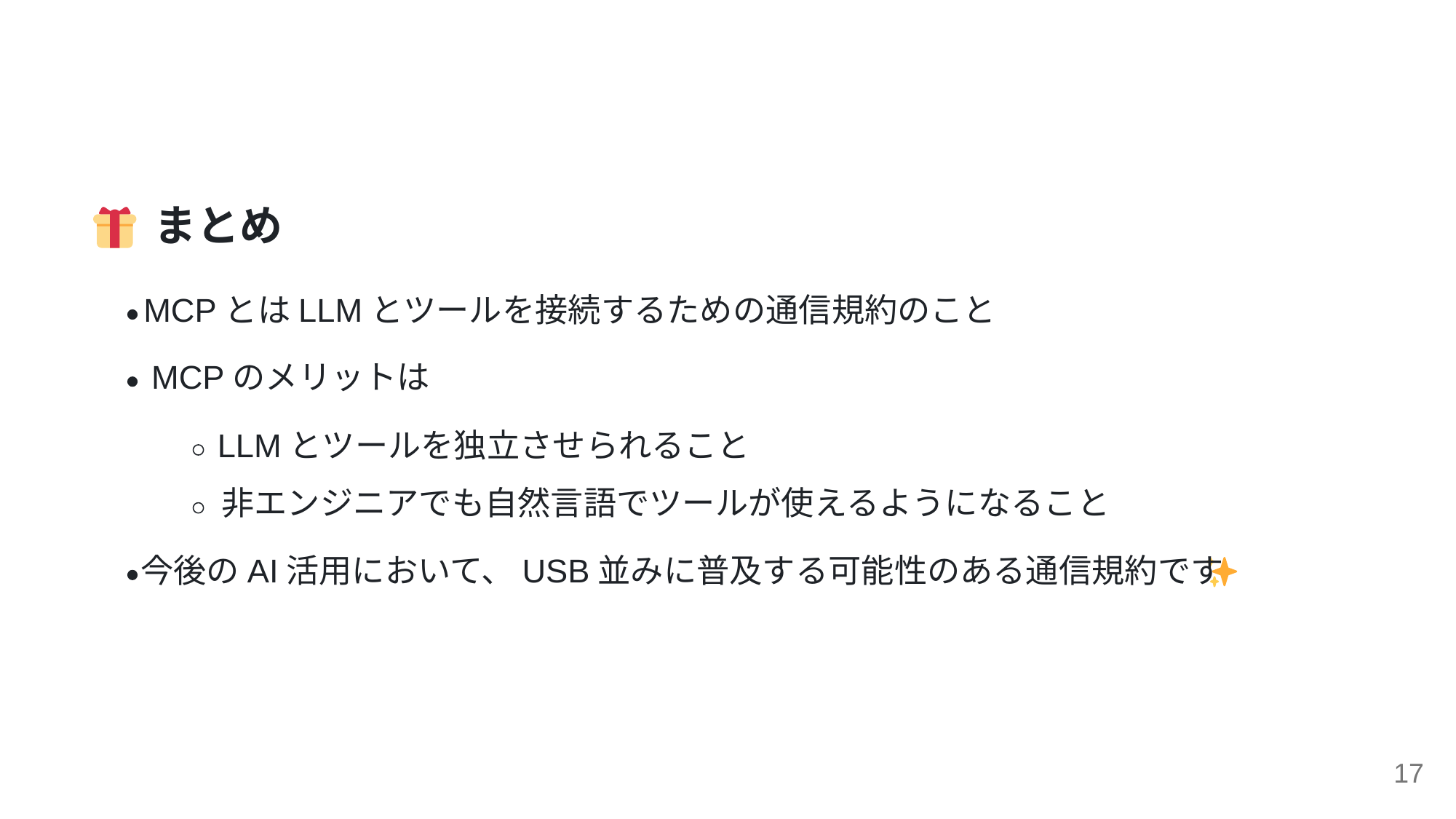

まとめ

MCPとはLLMとツールを接続するための通信規約のこと

MCPのメリットは

LLMとツールを独⽴させられること

⾮エンジニアでも⾃然⾔語でツールが使えるようになること

今後のAI活⽤において、USB並みに普及する可能性のある通信規約です

17